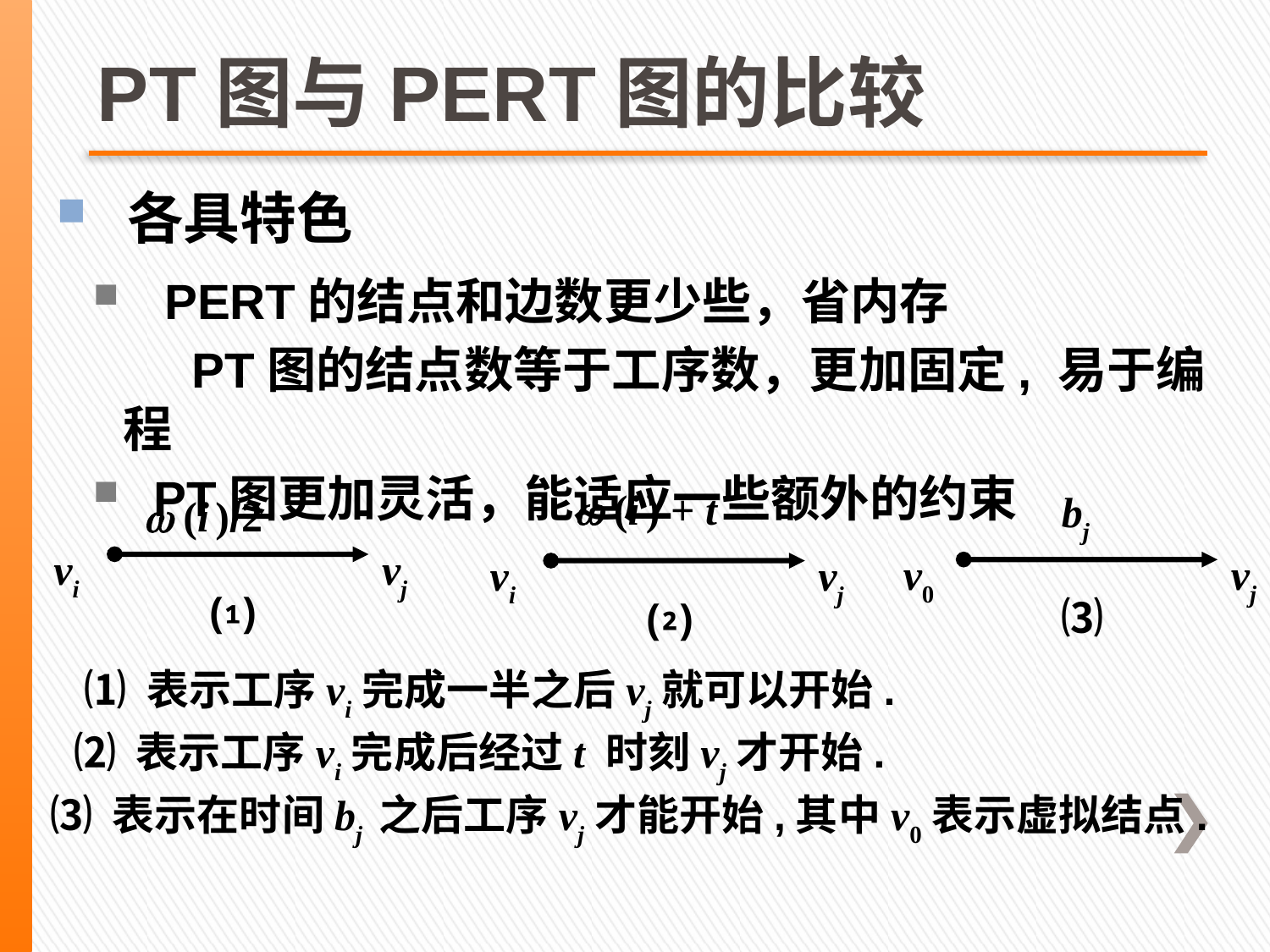

# PT图与PERT图的比较
  各具特色

   PERT的结点和边数更少些，省内存
     PT图的结点数等于工序数，更加固定, 易于编程
   PT图更加灵活，能适应一些额外的约束
ω (i ) + t
vi
vj

⑵
bj
v0
vj

⑶
ω (i )/2
vi
vj

⑴
⑴ 表示工序vi完成一半之后vj就可以开始.
⑵ 表示工序vi完成后经过t 时刻vj才开始.
    ⑶ 表示在时间bj 之后工序vj才能开始,其中v0表示虚拟结点.